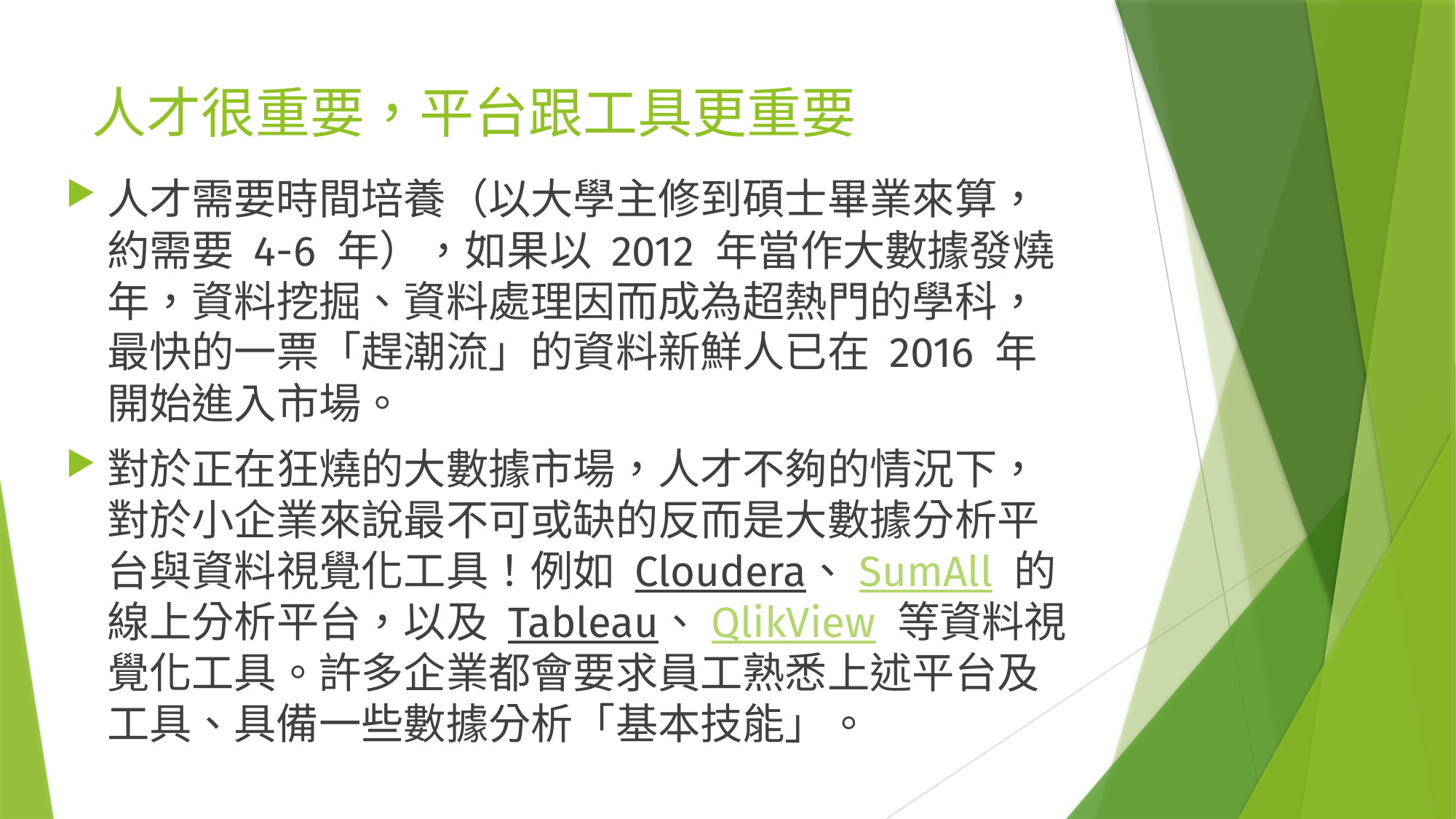

# 人才很重要，平台跟工具更重要
人才需要時間培養（以大學主修到碩士畢業來算，約需要 4-6 年），如果以 2012 年當作大數據發燒年，資料挖掘、資料處理因而成為超熱門的學科，最快的一票「趕潮流」的資料新鮮人已在 2016 年開始進入市場。
對於正在狂燒的大數據市場，人才不夠的情況下，對於小企業來說最不可或缺的反而是大數據分析平台與資料視覺化工具！例如 Cloudera、SumAll 的線上分析平台，以及 Tableau、QlikView 等資料視覺化工具。許多企業都會要求員工熟悉上述平台及工具、具備一些數據分析「基本技能」。
對於正在狂燒的大數據市場，人才不夠的情況下，對於小企業來說最不可或缺的反而是大數據分析平台與資料視覺化工具！例如 Cloudera、SumAll 的線上分析平台，以及 Tableau、QlikView 等資料視覺化工具。許多企業都會要求員工熟悉上述平台及工具、具備一些數據分析「基本技能」。
對於正在狂燒的大數據市場，人才不夠的情況下，對於小企業來說最不可或缺的反而是大數據分析平台與資料視覺化工具！例如 Cloudera、SumAll 的線上分析平台，以及 Tableau、QlikView 等資料視覺化工具。許多企業都會要求員工熟悉上述平台及工具、具備一些數據分析「基本技能」。